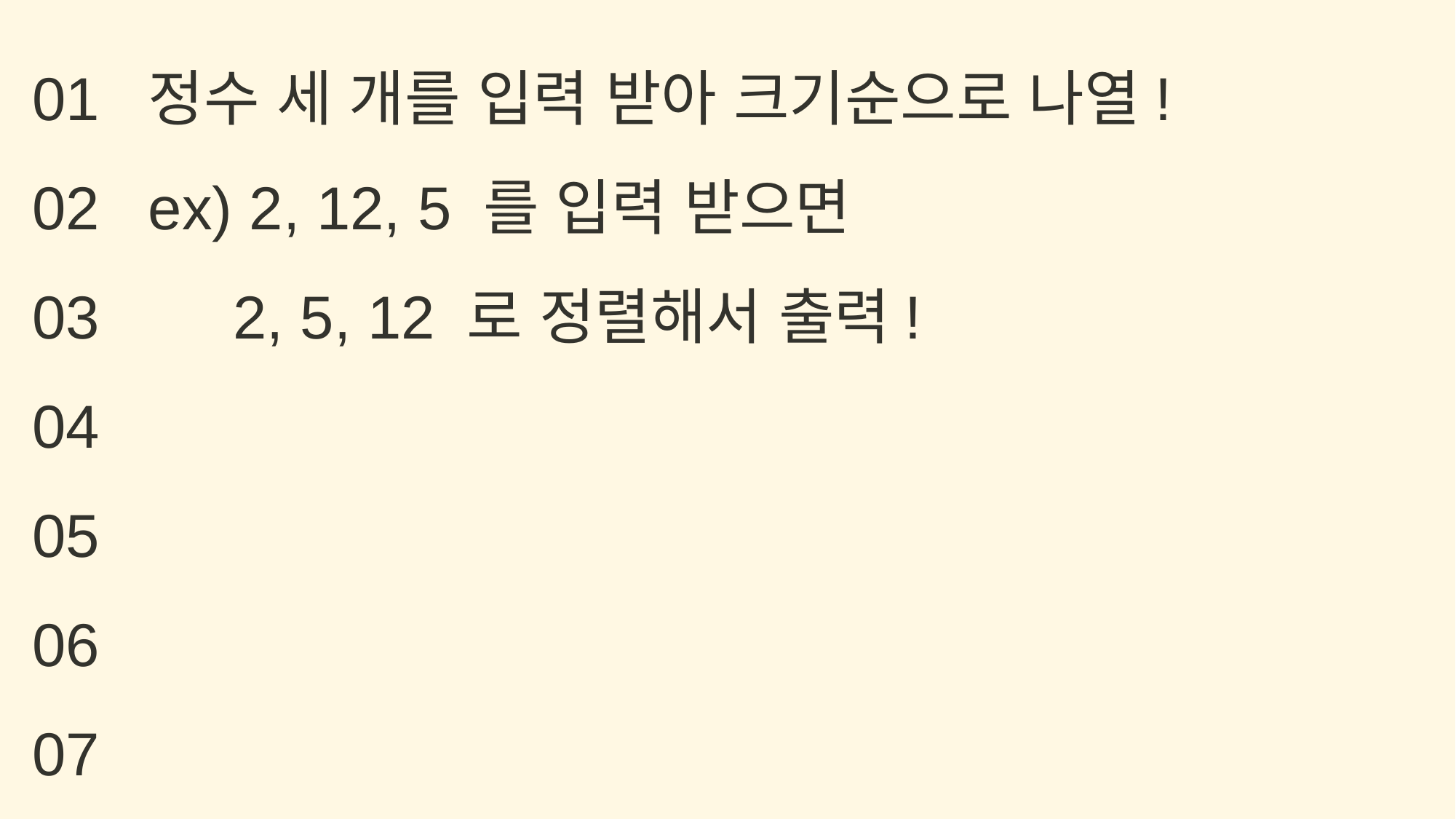

정수 세 개를 입력 받아 크기순으로 나열!
ex) 2, 12, 5 를 입력 받으면
     2, 5, 12 로 정렬해서 출력!
01
02
03
04
05
06
07